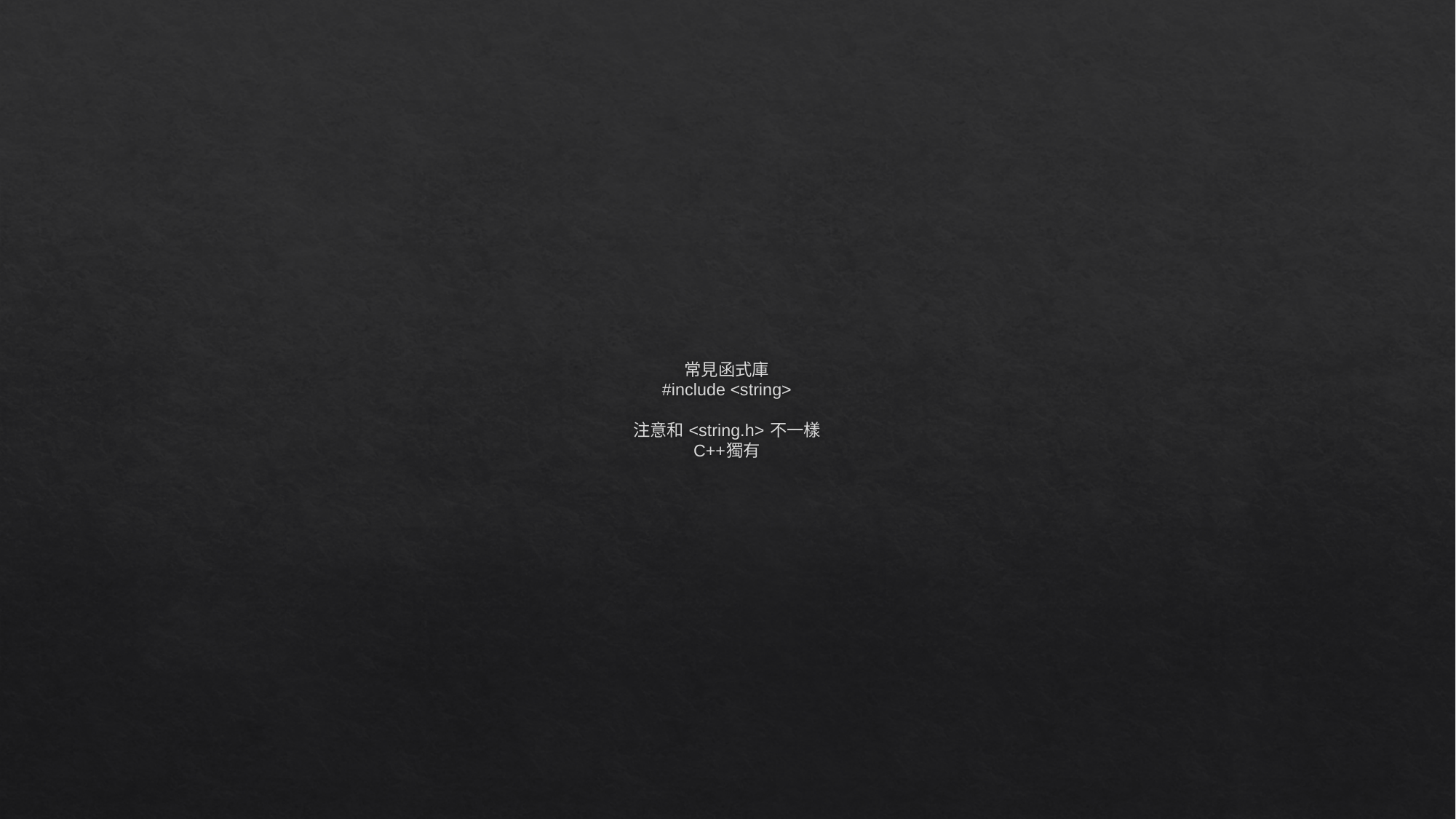

# 常見函式庫 #include <string> 注意和 <string.h> 不一樣 C++獨有